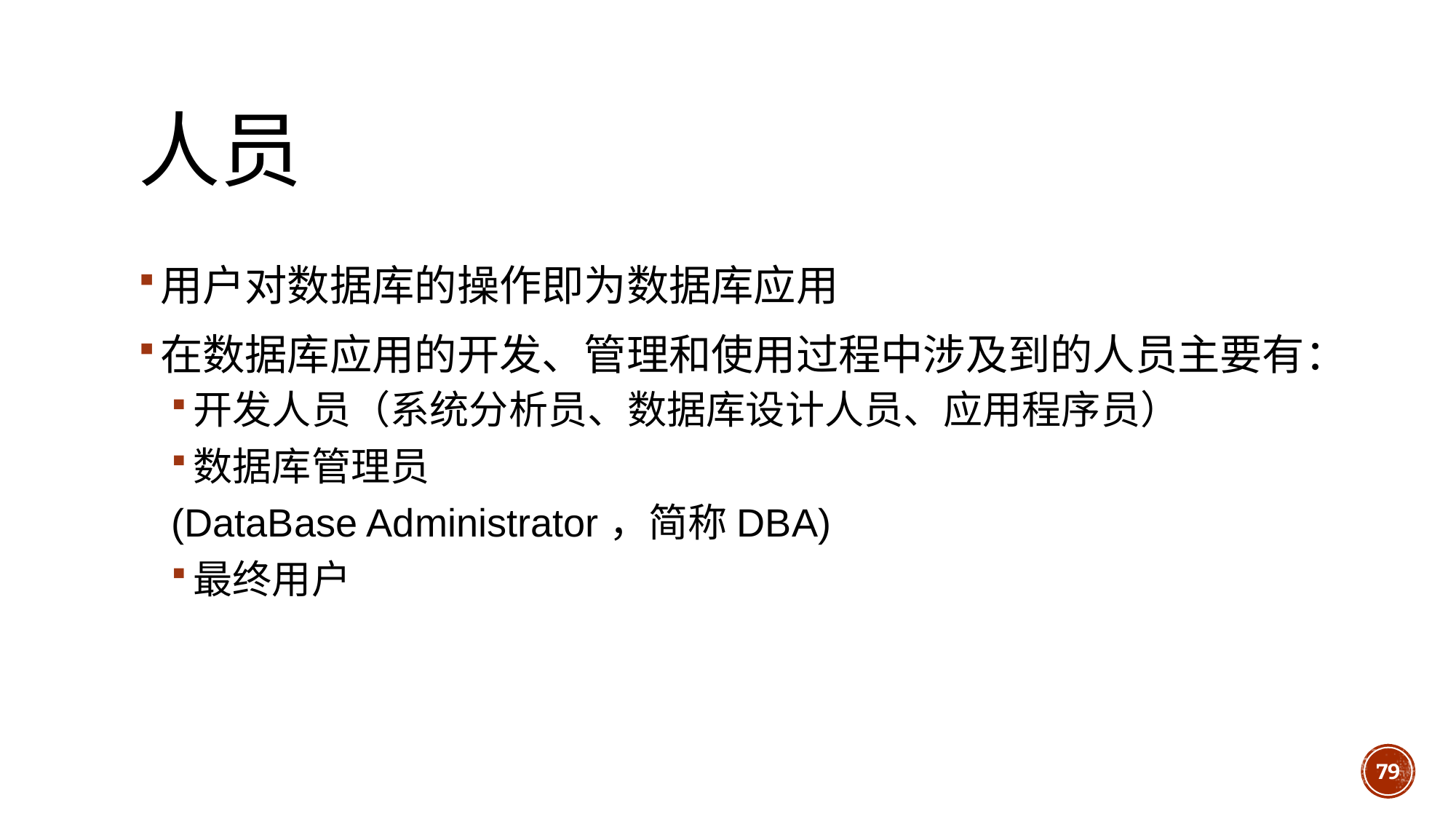

# 人员
用户对数据库的操作即为数据库应用
在数据库应用的开发、管理和使用过程中涉及到的人员主要有：
开发人员（系统分析员、数据库设计人员、应用程序员）
数据库管理员
(DataBase Administrator，简称DBA)
最终用户

79